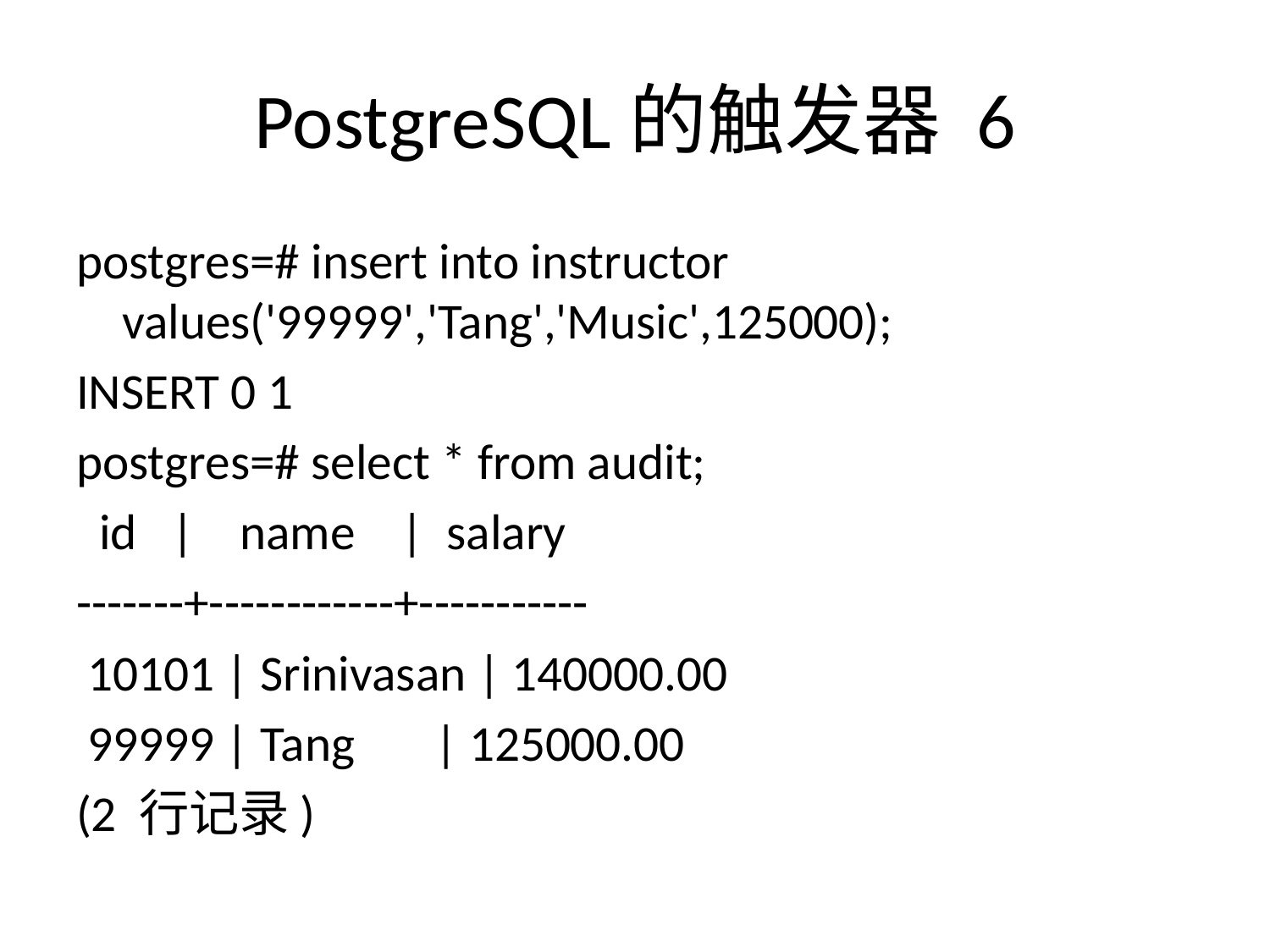

# PostgreSQL的触发器 6
postgres=# insert into instructor values('99999','Tang','Music',125000);
INSERT 0 1
postgres=# select * from audit;
  id   |    name    |  salary
-------+------------+-----------
 10101 | Srinivasan | 140000.00
 99999 | Tang       | 125000.00
(2 行记录)